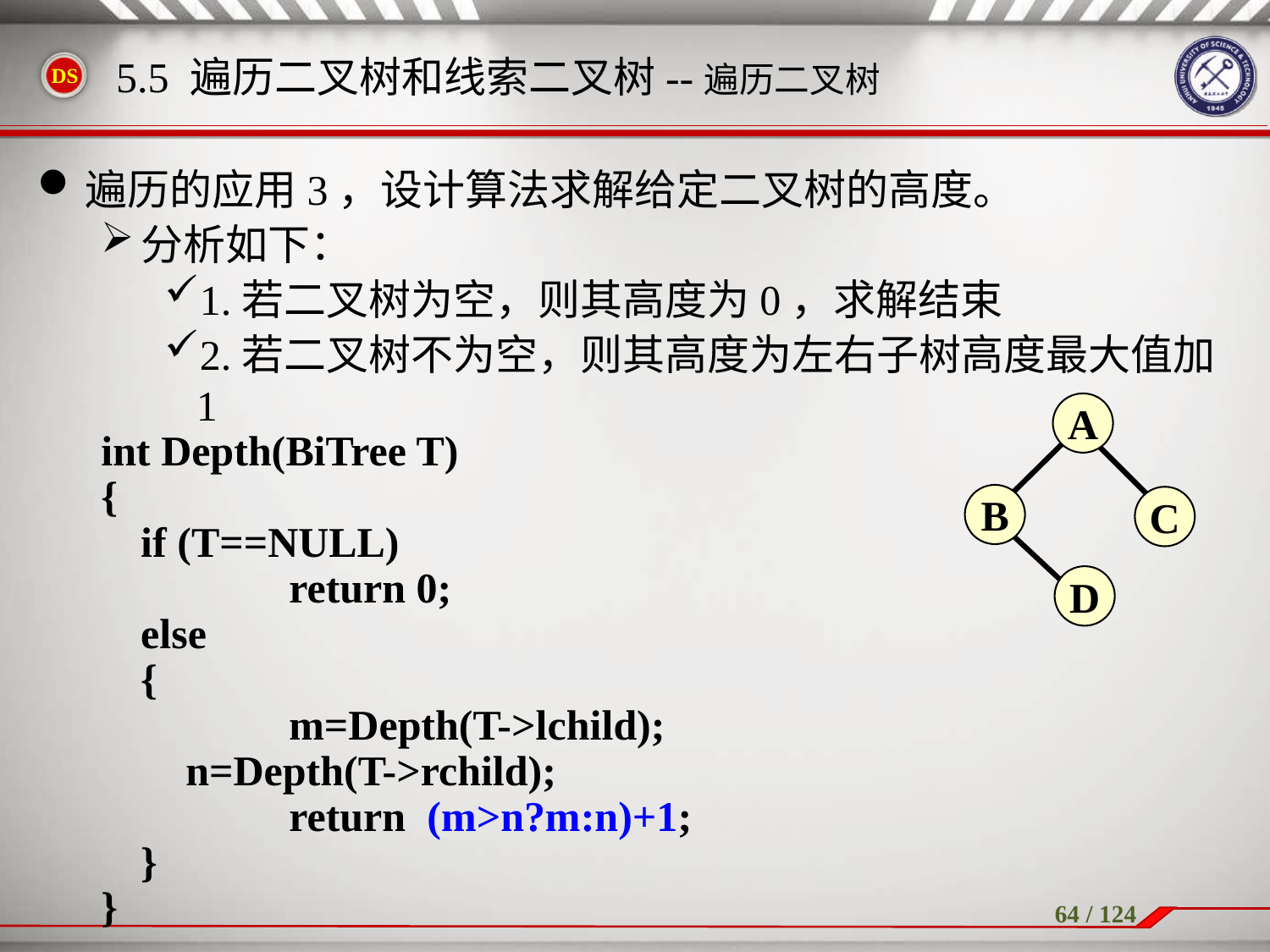

遍历的应用3，设计算法求解给定二叉树的高度。
分析如下：
1.若二叉树为空，则其高度为0，求解结束
2.若二叉树不为空，则其高度为左右子树高度最大值加1
int Depth(BiTree T)
{
	if (T==NULL)
		  return 0;
	else
	{
		  m=Depth(T->lchild);
        n=Depth(T->rchild);
		  return  (m>n?m:n)+1;
	}
}
5.5 遍历二叉树和线索二叉树--遍历二叉树
A

B
C

D